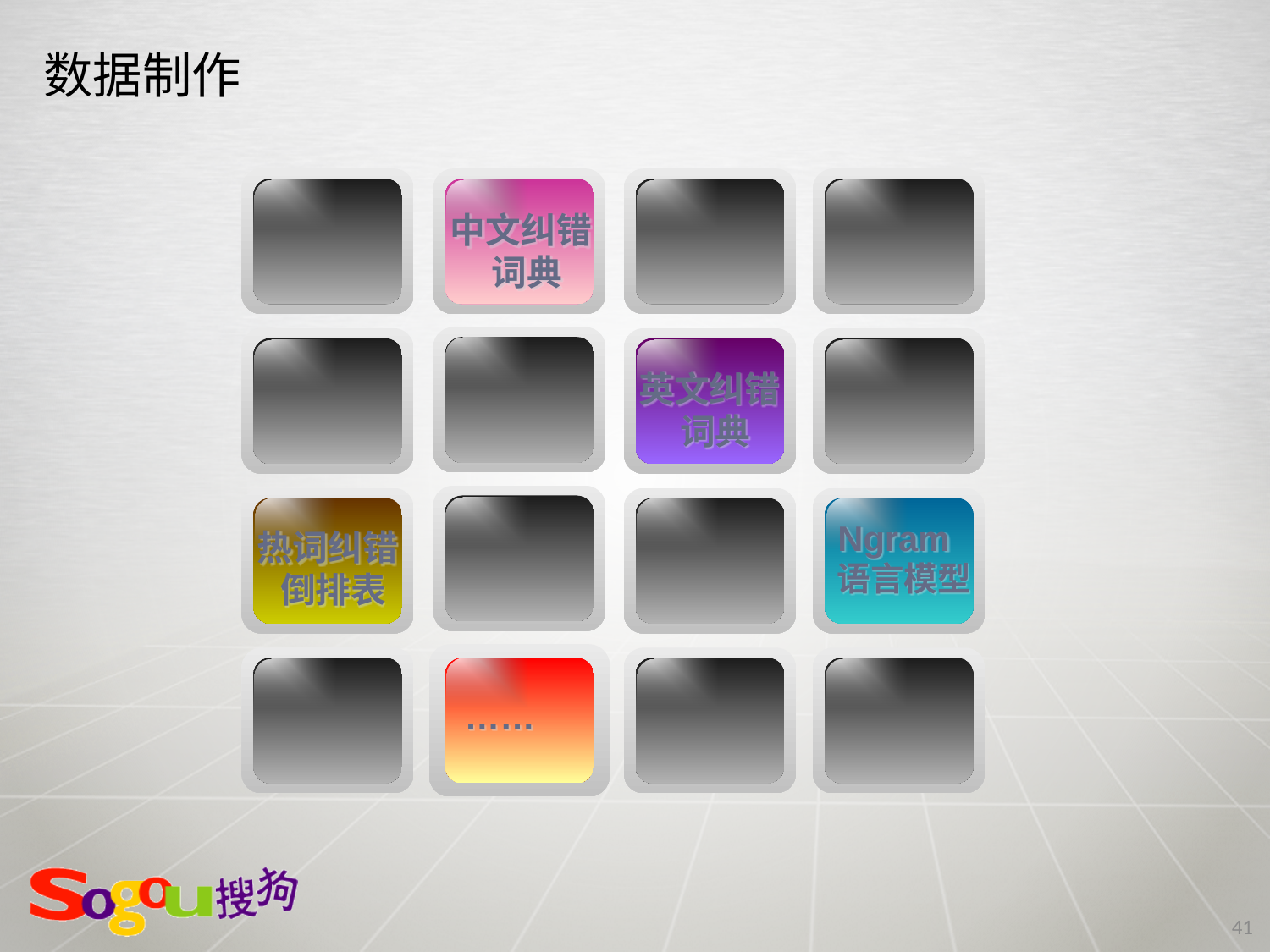

# 数据制作

中文纠错词典
英文纠错词典
Ngram语言模型
热词纠错倒排表
……
41